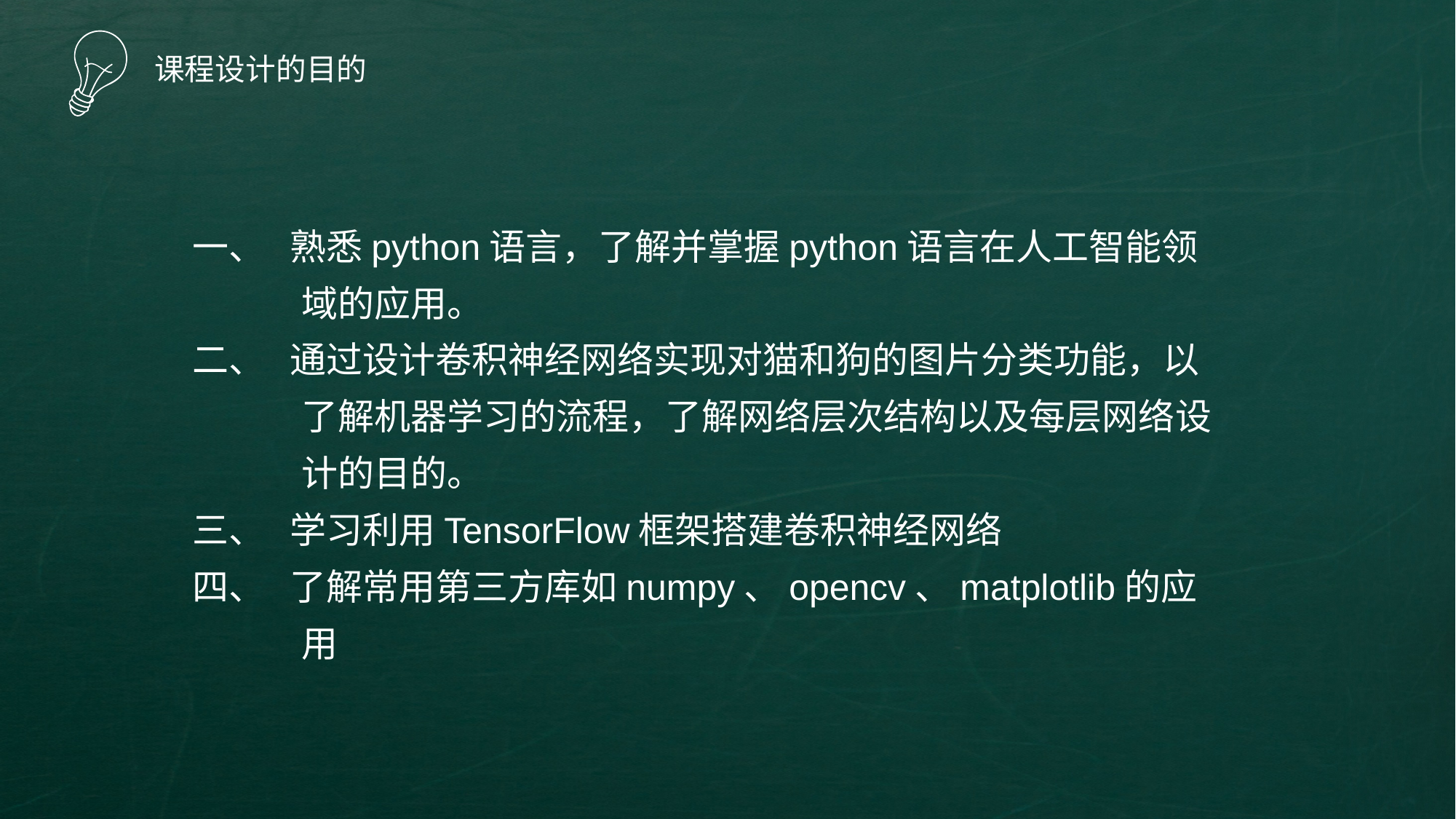

课程设计的目的
一、   熟悉python语言，了解并掌握python语言在人工智能领	域的应用。
二、   通过设计卷积神经网络实现对猫和狗的图片分类功能，以	了解机器学习的流程，了解网络层次结构以及每层网络设	计的目的。
三、   学习利用TensorFlow框架搭建卷积神经网络
四、   了解常用第三方库如numpy、opencv、matplotlib的应	用